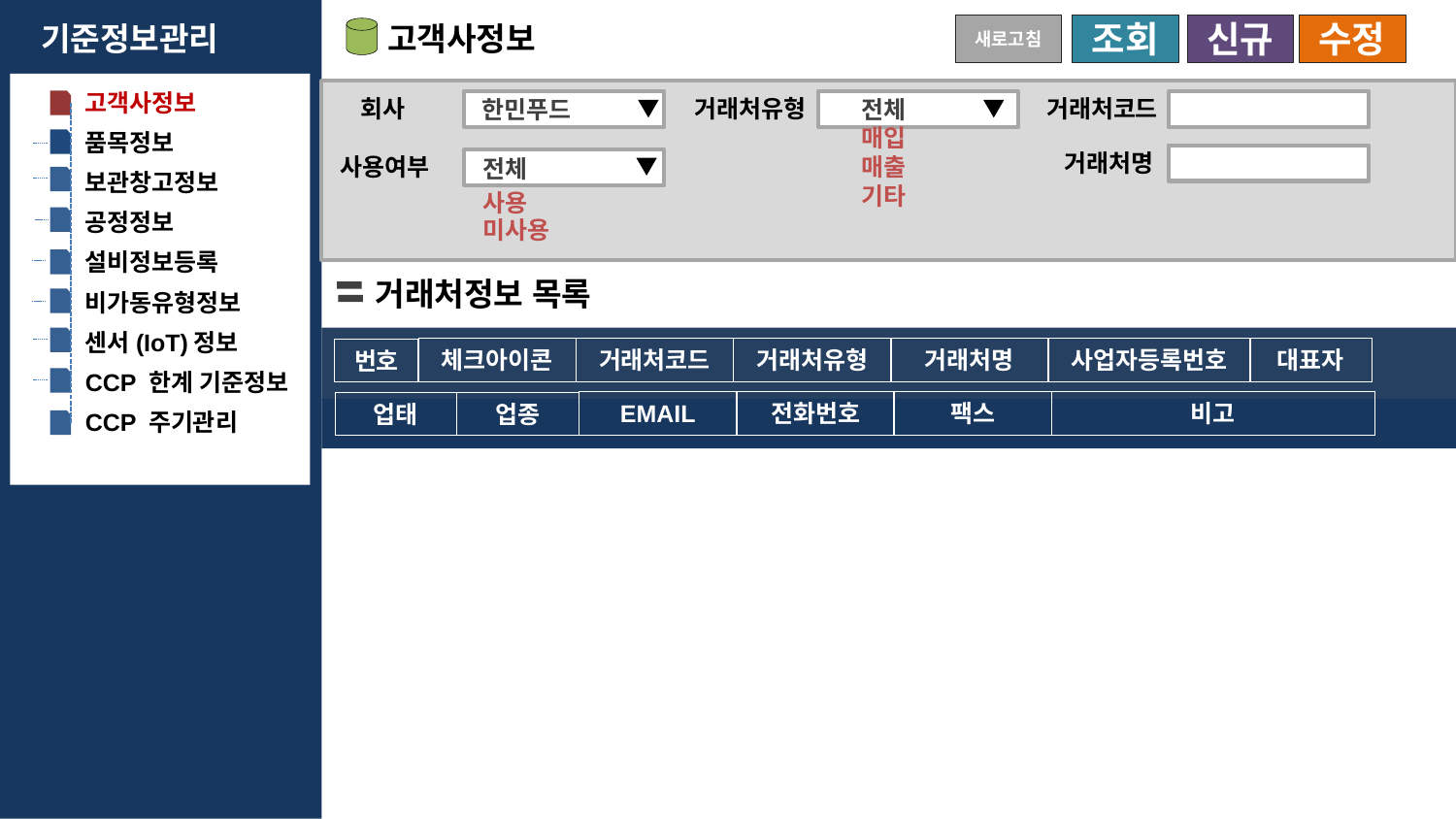

고객사정보
기준정보관리
새로고침
조회
신규
수정

고객사정보

회사
거래처유형
거래처코드
한민푸드
전체
매입
매출
기타

품목정보

거래처명
사용여부

전체

보관창고정보

사용
공정정보

미사용
설비정보등록

거래처정보 목록
비가동유형정보

센서(IoT)정보

체크아이콘
거래처코드
거래처유형
거래처명
사업자등록번호
대표자
번호
CCP 한계 기준정보

EMAIL
전화번호
팩스
비고
업태
업종

CCP 주기관리